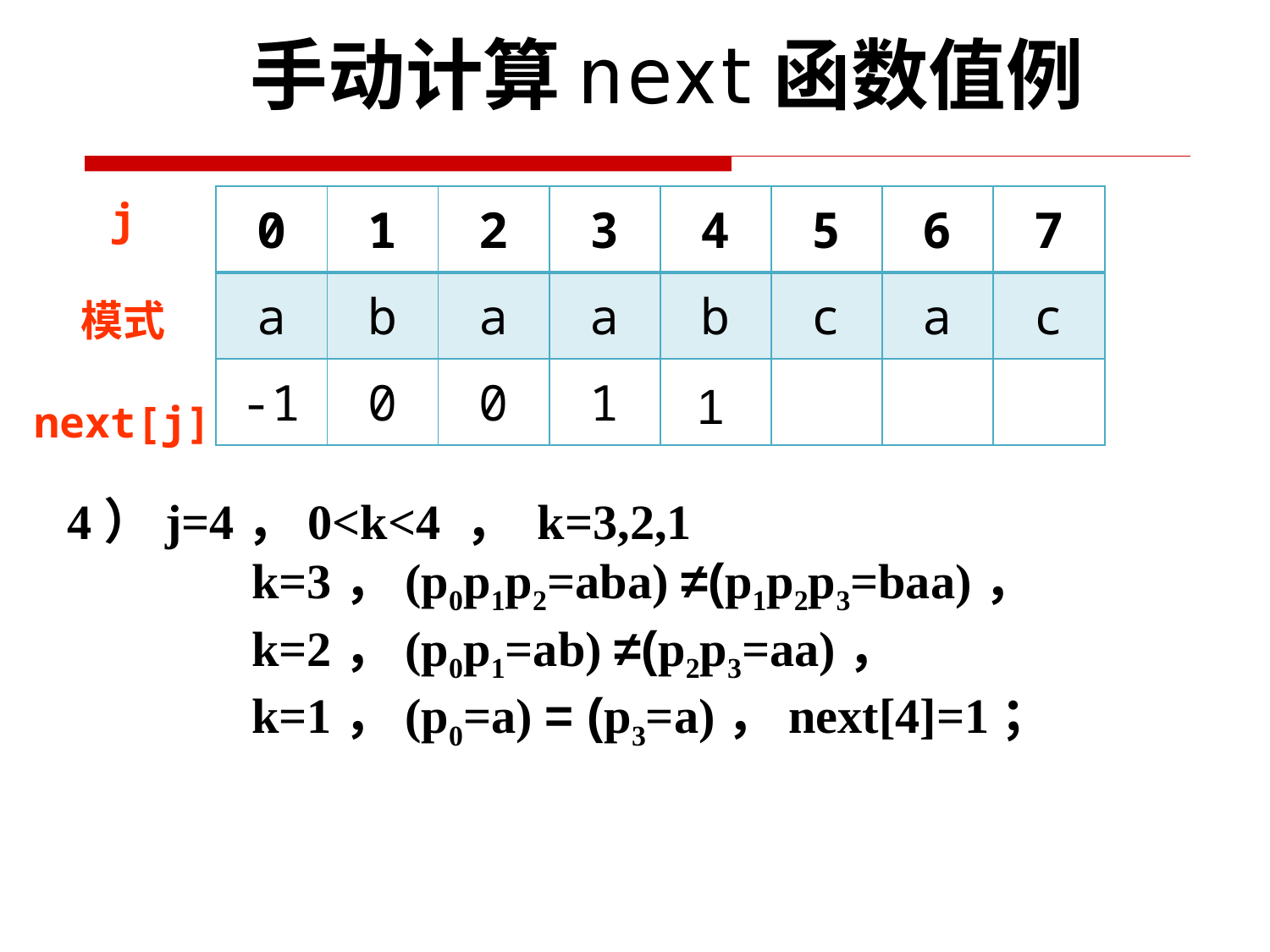

手动计算next函数值例
j

模式

next[j]

| 0 | 1 | 2 | 3 | 4 | 5 | 6 | 7 |
| --- | --- | --- | --- | --- | --- | --- | --- |
| a | b | a | a | b | c | a | c |
| -1 | 0 | 0 | 1 |  |  |  |  |
1
4）j=4，0<k<4 ， k=3,2,1
               k=3，(p0p1p2=aba) ≠(p1p2p3=baa)，
               k=2，(p0p1=ab) ≠(p2p3=aa)，
               k=1，(p0=a) = (p3=a)，next[4]=1；